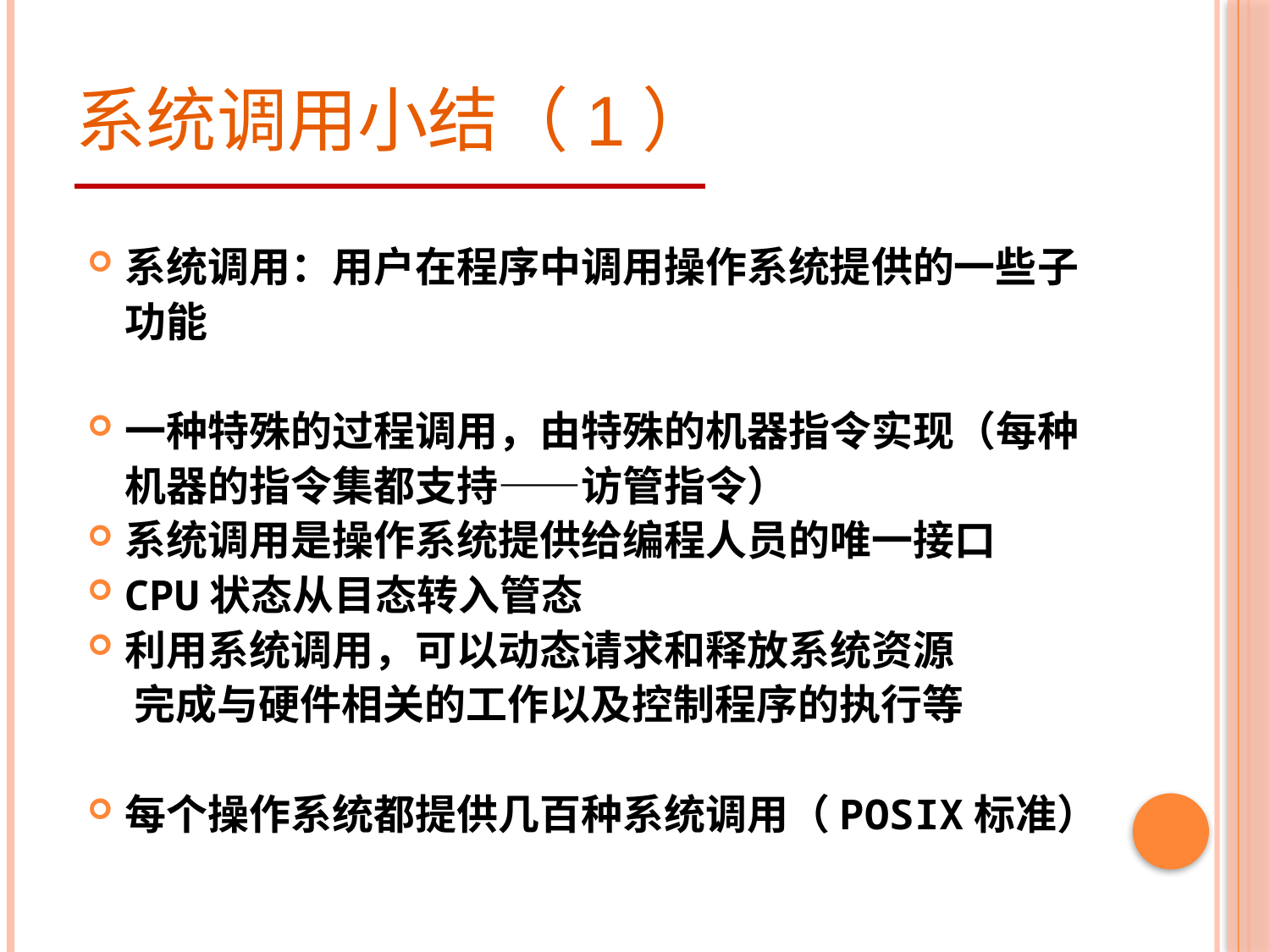

# 系统调用小结（1）
系统调用：用户在程序中调用操作系统提供的一些子功能

一种特殊的过程调用，由特殊的机器指令实现（每种机器的指令集都支持——访管指令）
系统调用是操作系统提供给编程人员的唯一接口
CPU状态从目态转入管态
利用系统调用，可以动态请求和释放系统资源
    完成与硬件相关的工作以及控制程序的执行等

每个操作系统都提供几百种系统调用（POSIX标准）